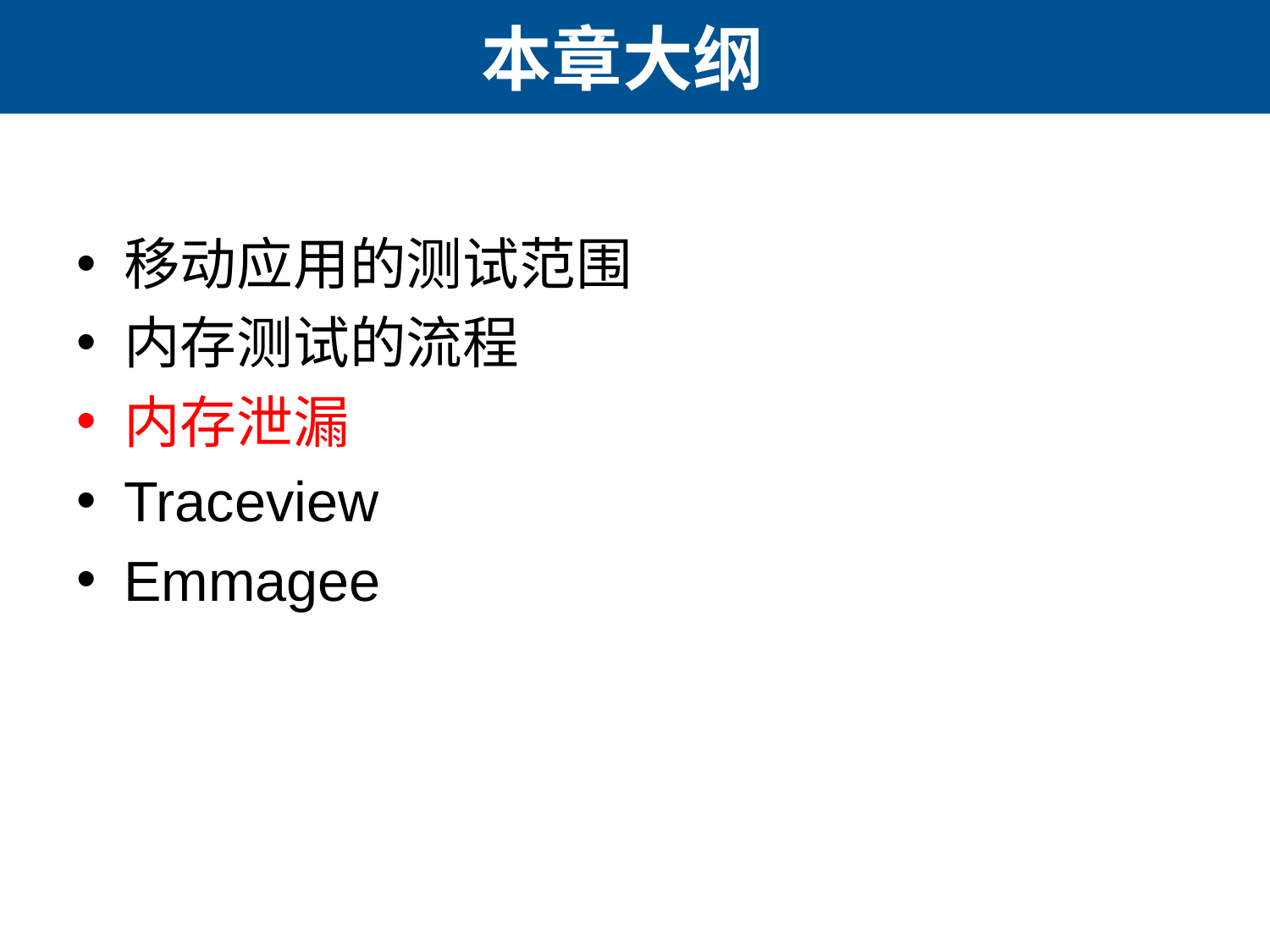

# 本章大纲
移动应用的测试范围
内存测试的流程
内存泄漏
Traceview
Emmagee